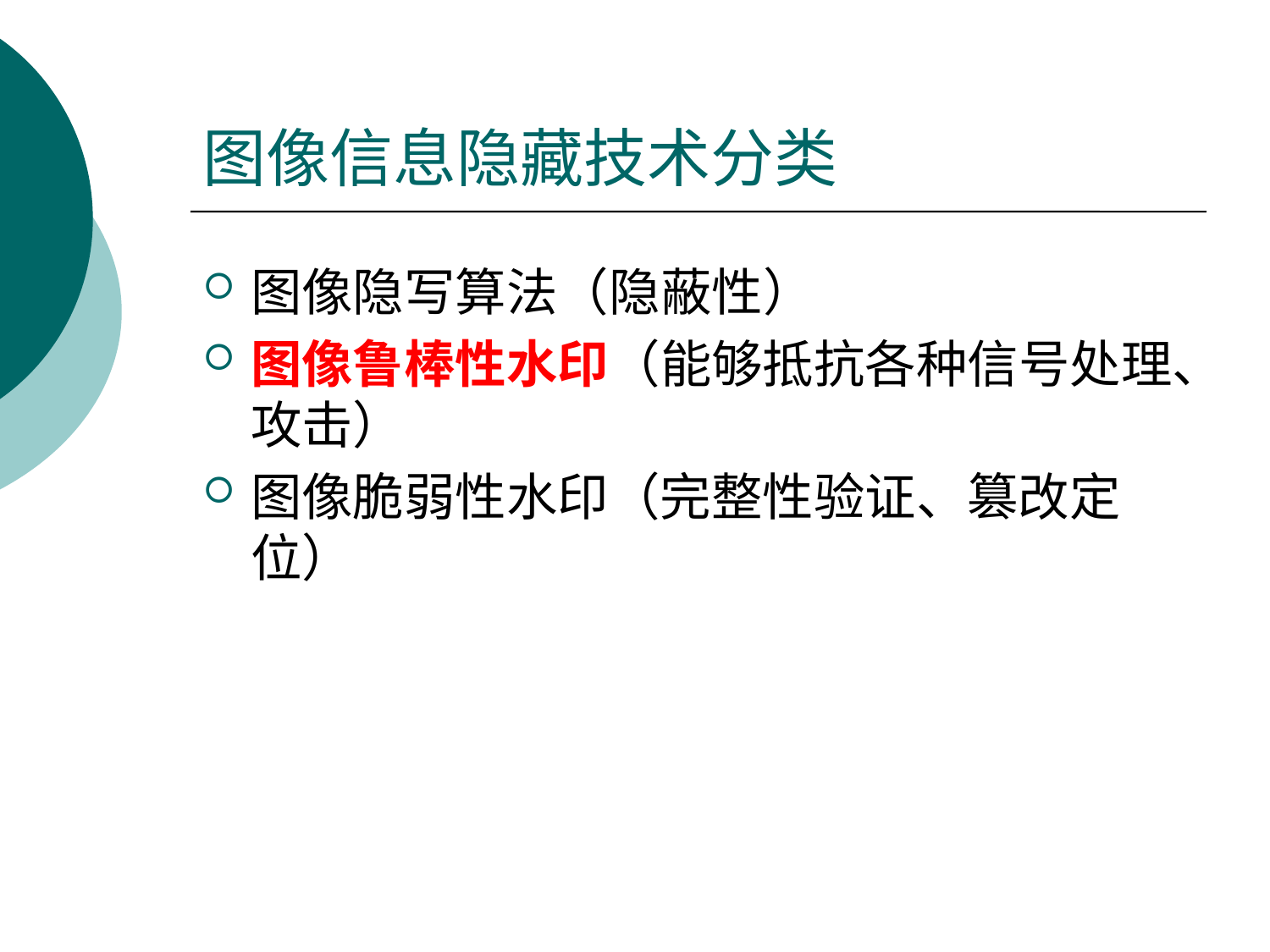

# 图像信息隐藏技术分类
图像隐写算法（隐蔽性）
图像鲁棒性水印（能够抵抗各种信号处理、攻击）
图像脆弱性水印（完整性验证、篡改定位）